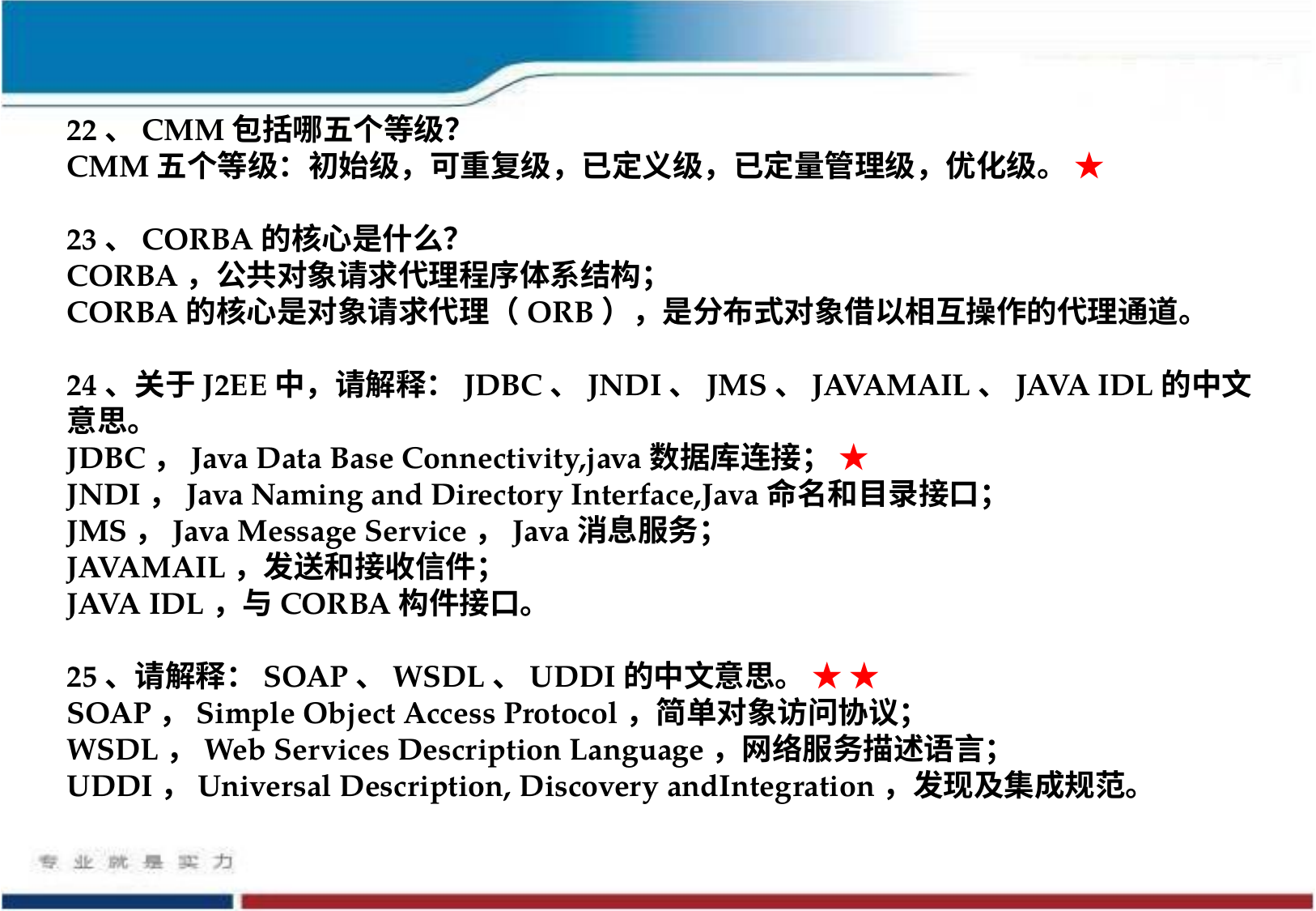

22、CMM包括哪五个等级？
CMM五个等级：初始级，可重复级，已定义级，已定量管理级，优化级。 ★

23、CORBA的核心是什么？
CORBA，公共对象请求代理程序体系结构；
CORBA的核心是对象请求代理（ORB），是分布式对象借以相互操作的代理通道。

24、关于J2EE中，请解释：JDBC、JNDI、JMS、JAVAMAIL、JAVA IDL的中文意思。
JDBC，Java Data Base Connectivity,java数据库连接； ★
JNDI，Java Naming and Directory Interface,Java命名和目录接口；
JMS，Java Message Service，Java消息服务；
JAVAMAIL，发送和接收信件；
JAVA IDL，与CORBA构件接口。

25、请解释：SOAP、WSDL、UDDI的中文意思。 ★ ★
SOAP，Simple Object Access Protocol，简单对象访问协议；
WSDL，Web Services Description Language，网络服务描述语言；
UDDI，Universal Description, Discovery andIntegration，发现及集成规范。